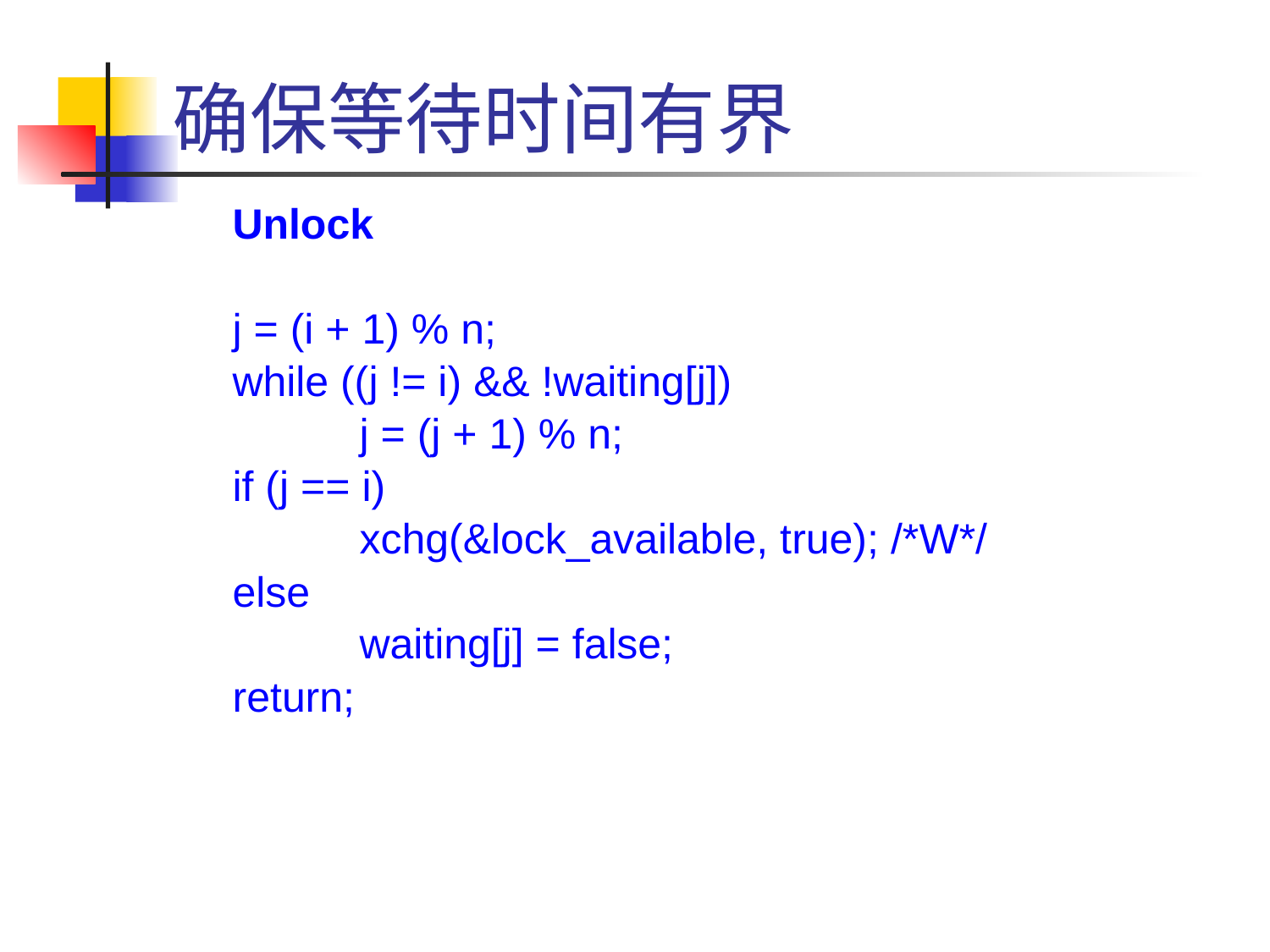

# 确保等待时间有界
Unlock

j = (i + 1) % n;
while ((j != i) && !waiting[j])
	j = (j + 1) % n;
if (j == i)
	xchg(&lock_available, true); /*W*/
else
	waiting[j] = false;
return;